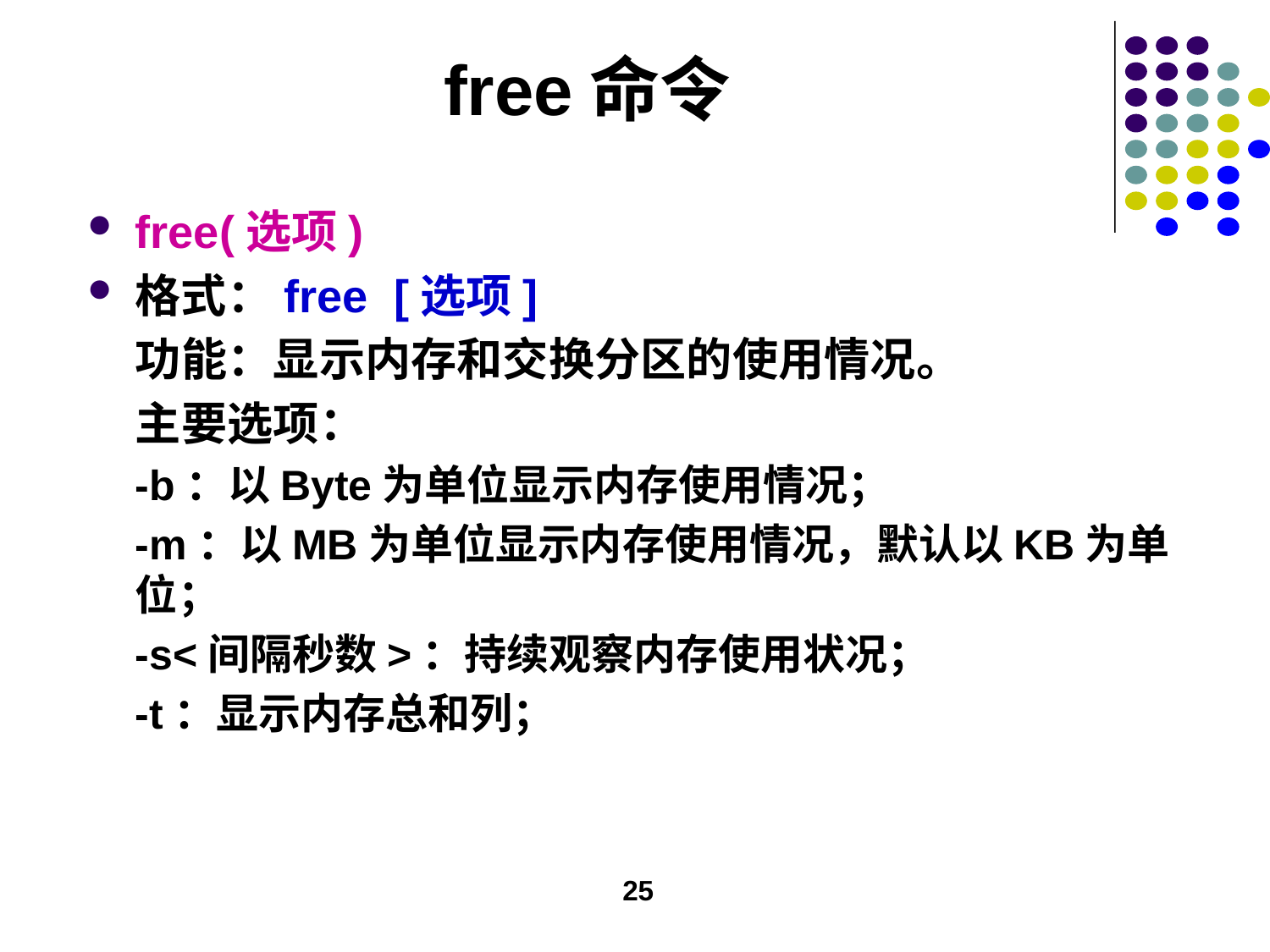

# free命令
free(选项)
格式：free  [选项]
功能：显示内存和交换分区的使用情况。
主要选项：
-b：以Byte为单位显示内存使用情况；
-m：以MB为单位显示内存使用情况，默认以KB为单位；
-s<间隔秒数>：持续观察内存使用状况；
-t：显示内存总和列；

25